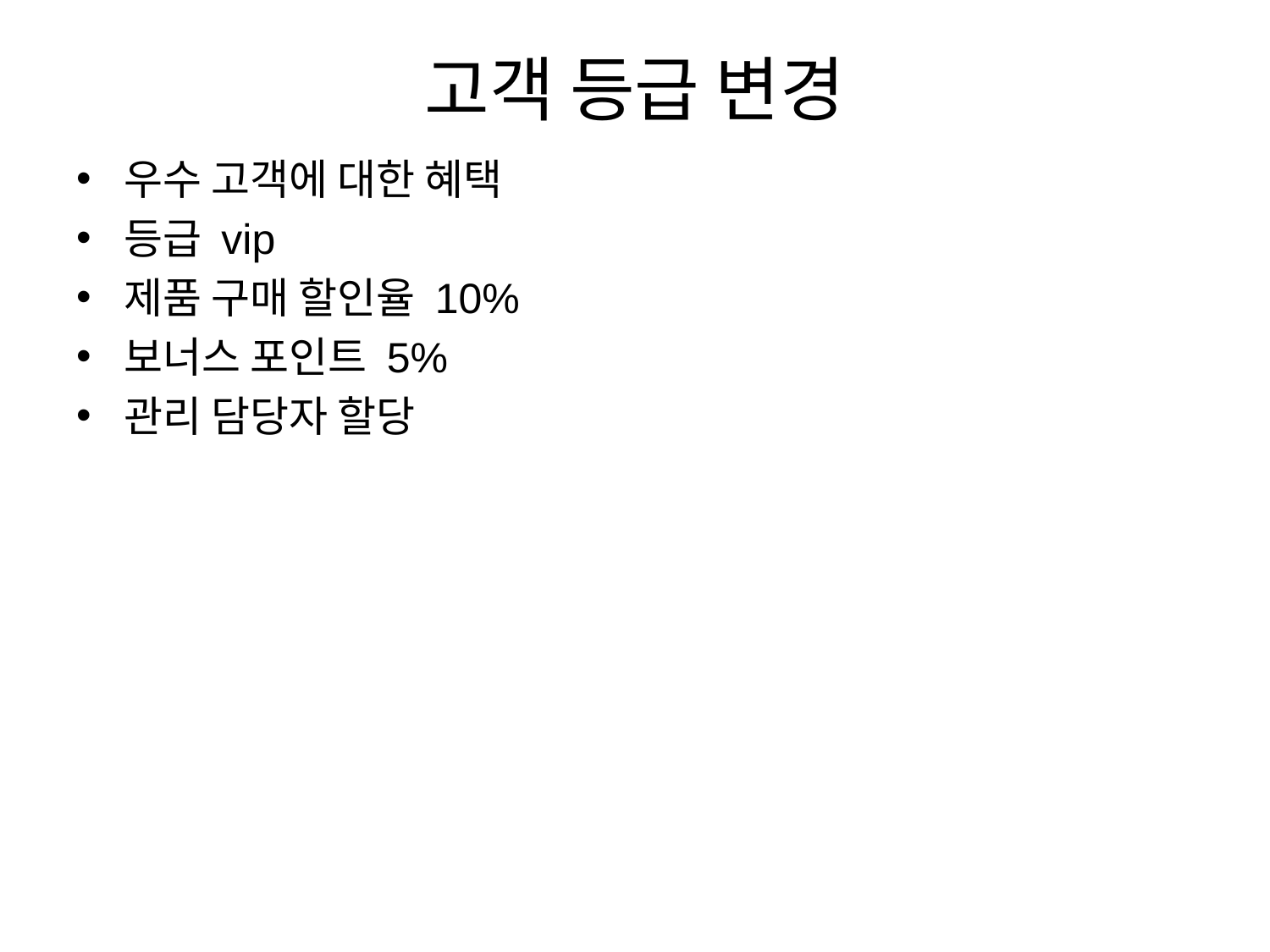

# 고객 등급 변경
우수 고객에 대한 혜택
등급 vip
제품 구매 할인율 10%
보너스 포인트 5%
관리 담당자 할당